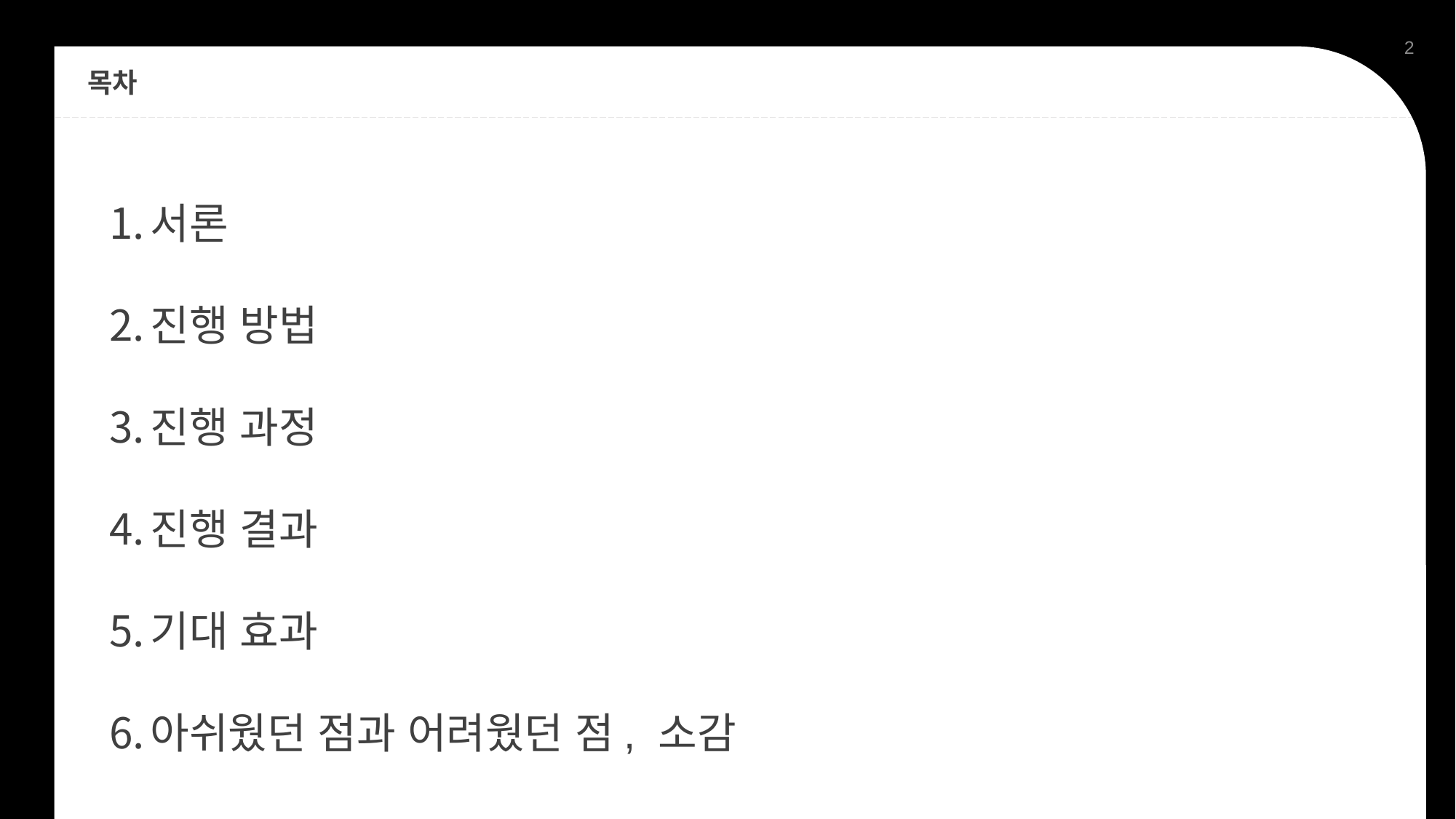

2

목차
서론
진행 방법
진행 과정
진행 결과
기대 효과
아쉬웠던 점과 어려웠던 점, 소감
POWER POINT PRESENTATION
Enjoy your stylish business and campus life with BIZCAM